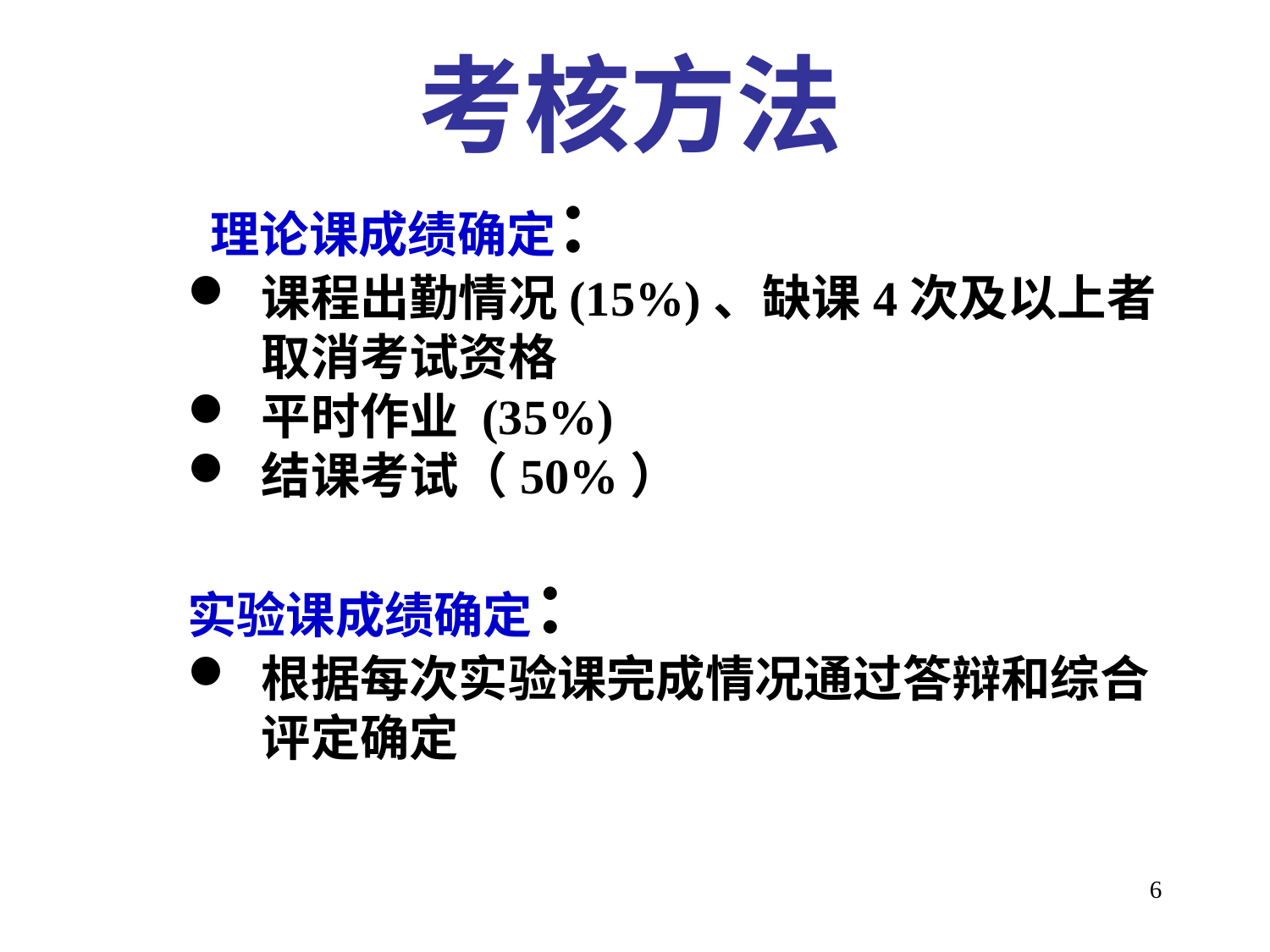

# 考核方法
 理论课成绩确定：
课程出勤情况(15%)、缺课4次及以上者取消考试资格
平时作业 (35%)
结课考试（50%）

实验课成绩确定：
根据每次实验课完成情况通过答辩和综合评定确定

6